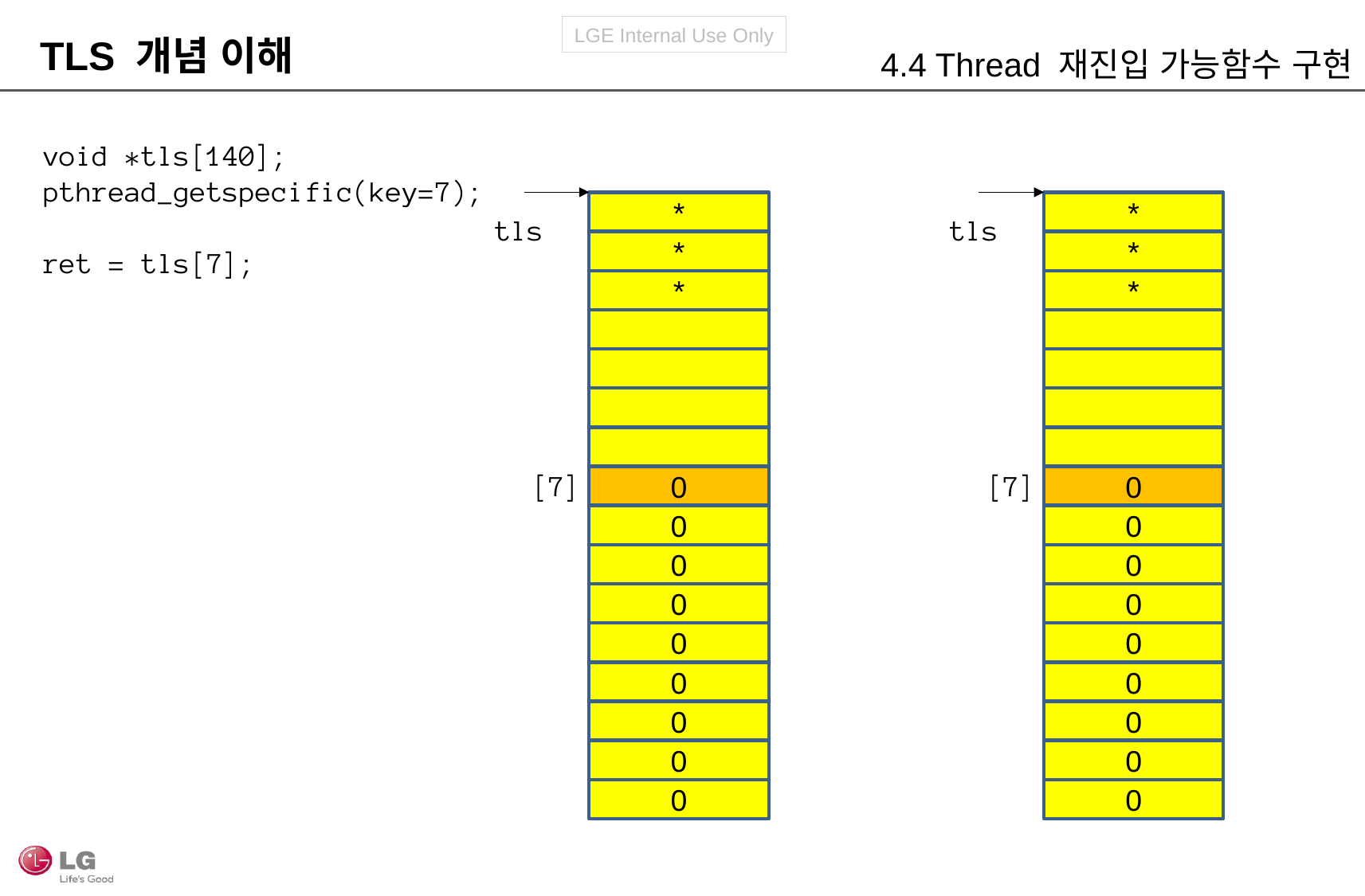

TLS 개념 이해
4.4 Thread 재진입 가능함수 구현

void *tls[140];
pthread_getspecific(key=7);

ret = tls[7];
*
*
tls
tls
*
*
*
*

[7]
[7]
0
0
0
0
0
0
0
0
0
0
0
0
0
0
0
0
0
0